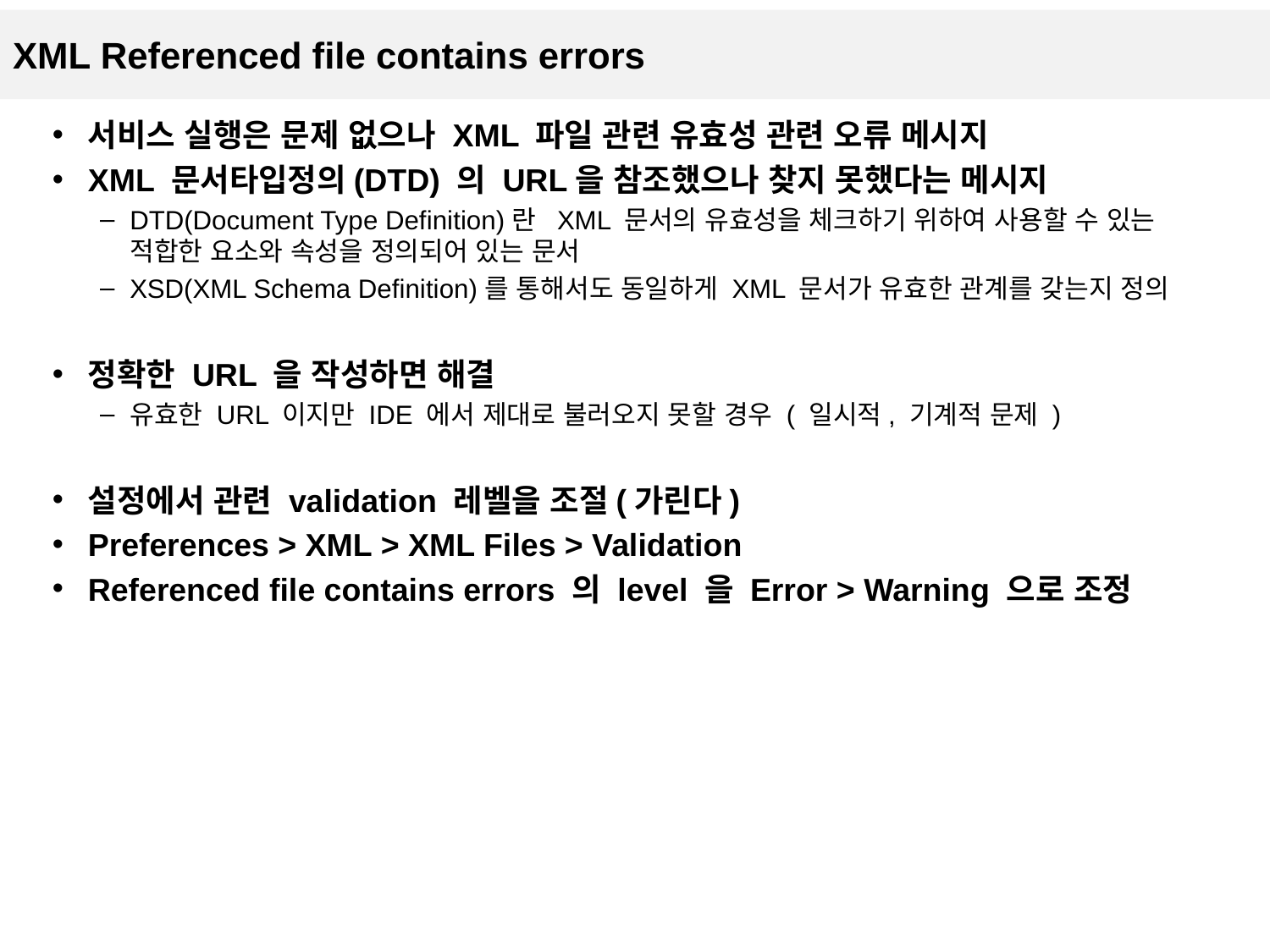

# XML Referenced file contains errors
서비스 실행은 문제 없으나 XML 파일 관련 유효성 관련 오류 메시지
XML 문서타입정의(DTD) 의 URL을 참조했으나 찾지 못했다는 메시지
DTD(Document Type Definition)란  XML 문서의 유효성을 체크하기 위하여 사용할 수 있는 적합한 요소와 속성을 정의되어 있는 문서
XSD(XML Schema Definition)를 통해서도 동일하게 XML 문서가 유효한 관계를 갖는지 정의

정확한 URL 을 작성하면 해결
유효한 URL 이지만 IDE 에서 제대로 불러오지 못할 경우 ( 일시적, 기계적 문제 )

설정에서 관련 validation 레벨을 조절(가린다)
Preferences > XML > XML Files > Validation
Referenced file contains errors 의 level 을 Error > Warning 으로 조정